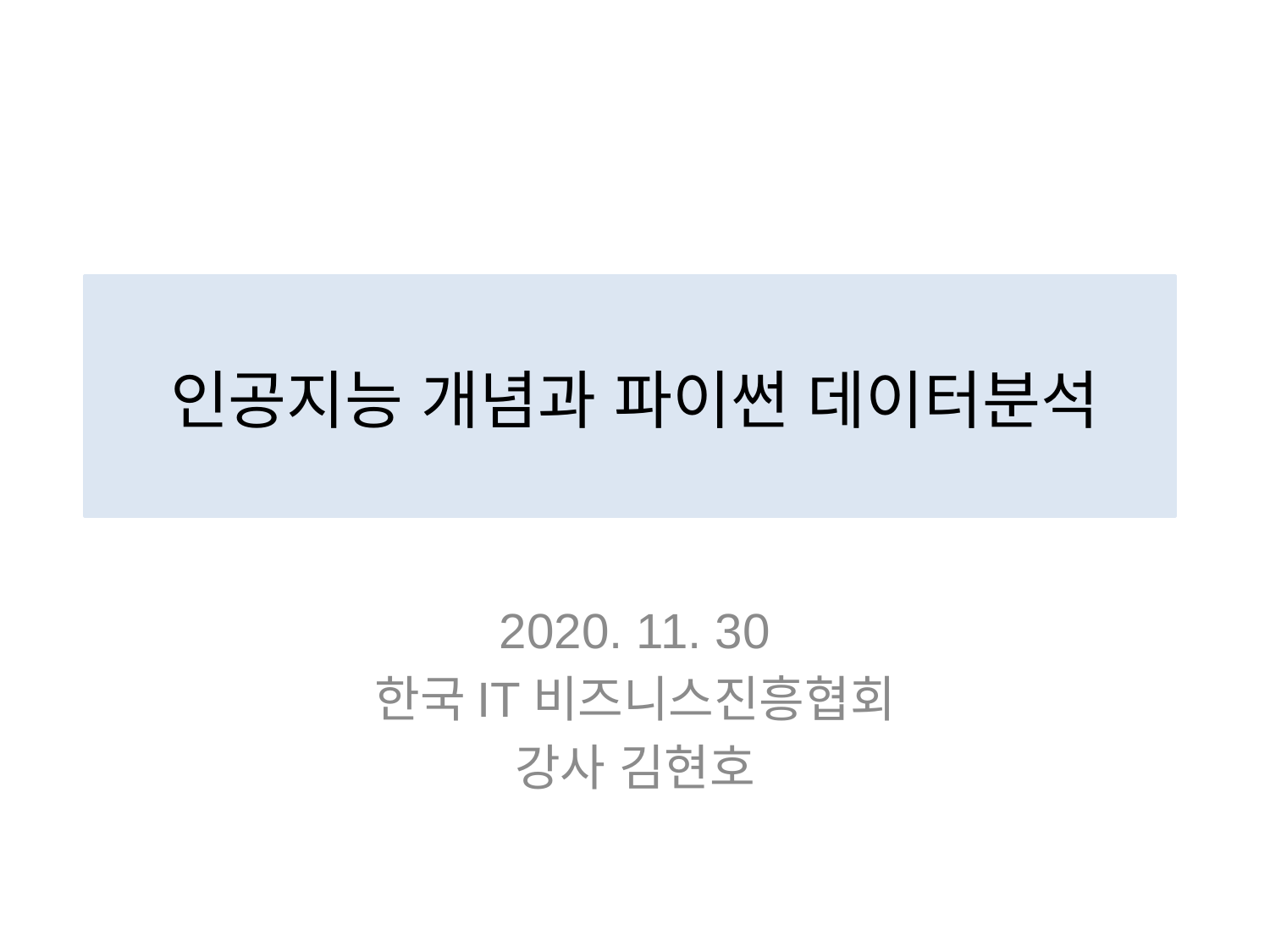

# 인공지능 개념과 파이썬 데이터분석
2020. 11. 30
한국IT비즈니스진흥협회
강사 김현호